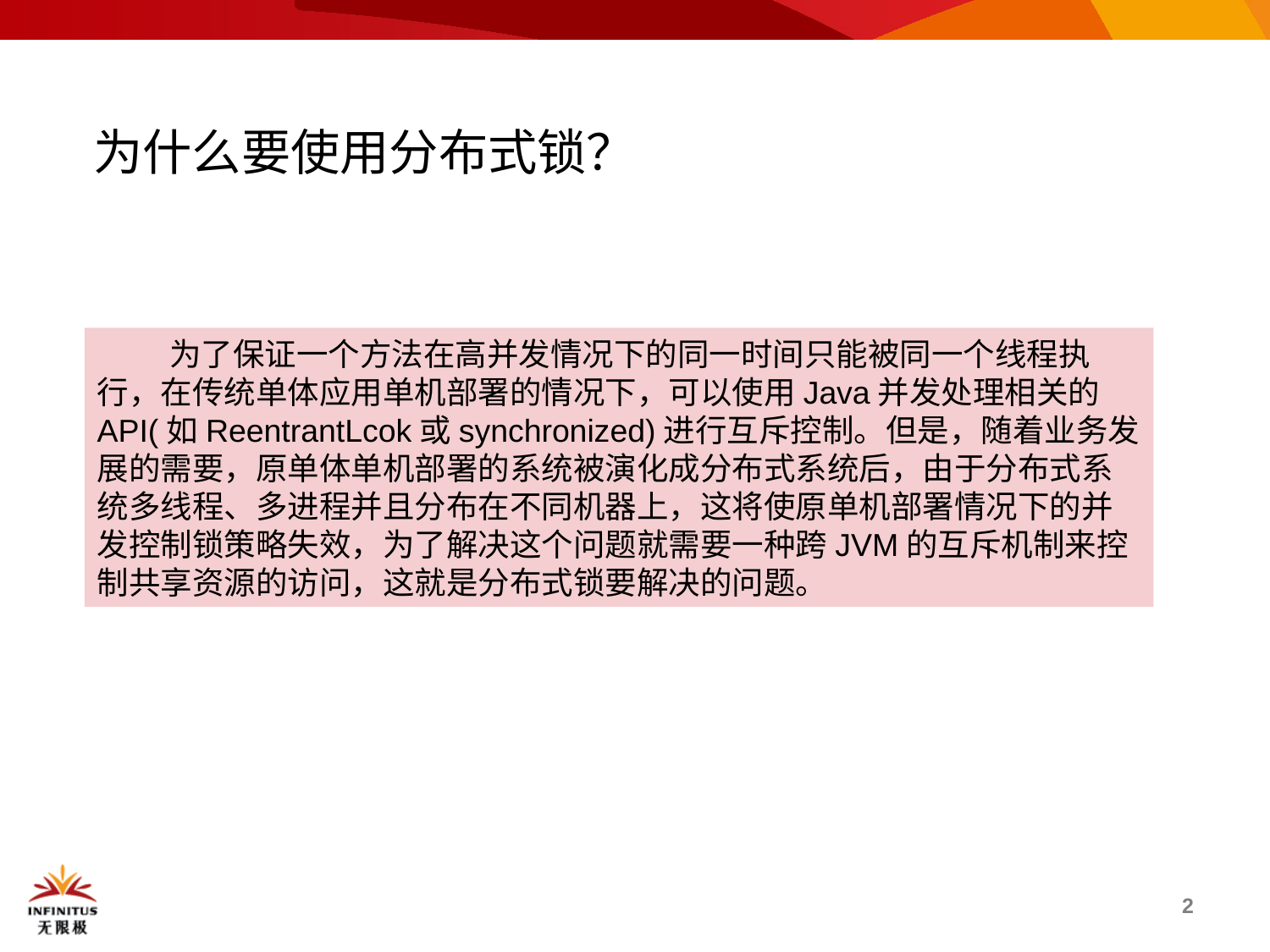

# 为什么要使用分布式锁？
         为了保证一个方法在高并发情况下的同一时间只能被同一个线程执行，在传统单体应用单机部署的情况下，可以使用Java并发处理相关的API(如ReentrantLcok或synchronized)进行互斥控制。但是，随着业务发展的需要，原单体单机部署的系统被演化成分布式系统后，由于分布式系统多线程、多进程并且分布在不同机器上，这将使原单机部署情况下的并发控制锁策略失效，为了解决这个问题就需要一种跨JVM的互斥机制来控制共享资源的访问，这就是分布式锁要解决的问题。
2